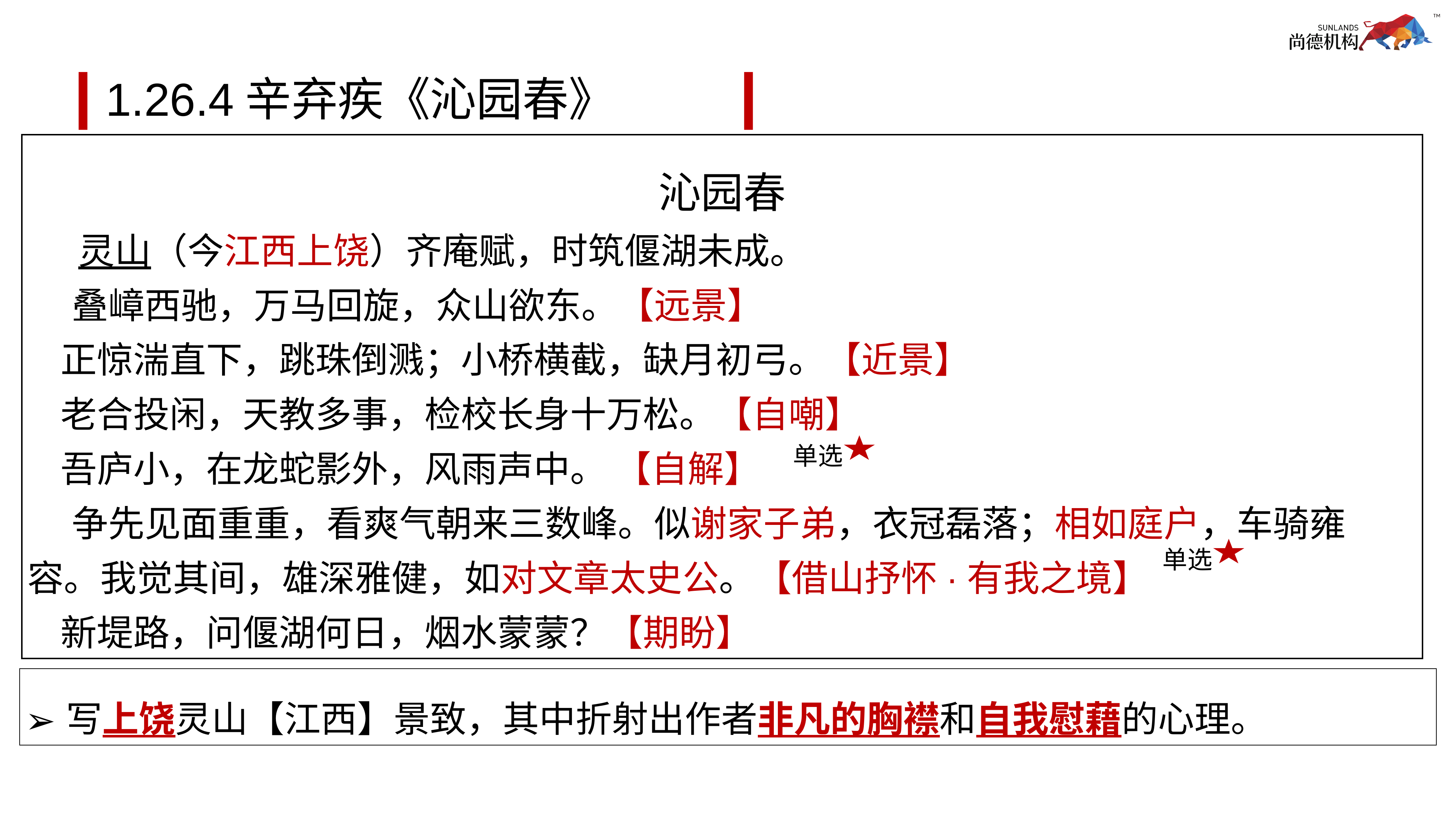

# 1.26.4辛弃疾《沁园春》
沁园春
      灵山（今江西上饶）齐庵赋，时筑偃湖未成。 
　 叠嶂西驰，万马回旋，众山欲东。【远景】
   正惊湍直下，跳珠倒溅；小桥横截，缺月初弓。【近景】
   老合投闲，天教多事，检校长身十万松。【自嘲】
   吾庐小，在龙蛇影外，风雨声中。 【自解】
　 争先见面重重，看爽气朝来三数峰。似谢家子弟，衣冠磊落；相如庭户，车骑雍容。我觉其间，雄深雅健，如对文章太史公。【借山抒怀·有我之境】
   新堤路，问偃湖何日，烟水蒙蒙？【期盼】
单选

单选

写上饶灵山【江西】景致，其中折射出作者非凡的胸襟和自我慰藉的心理。